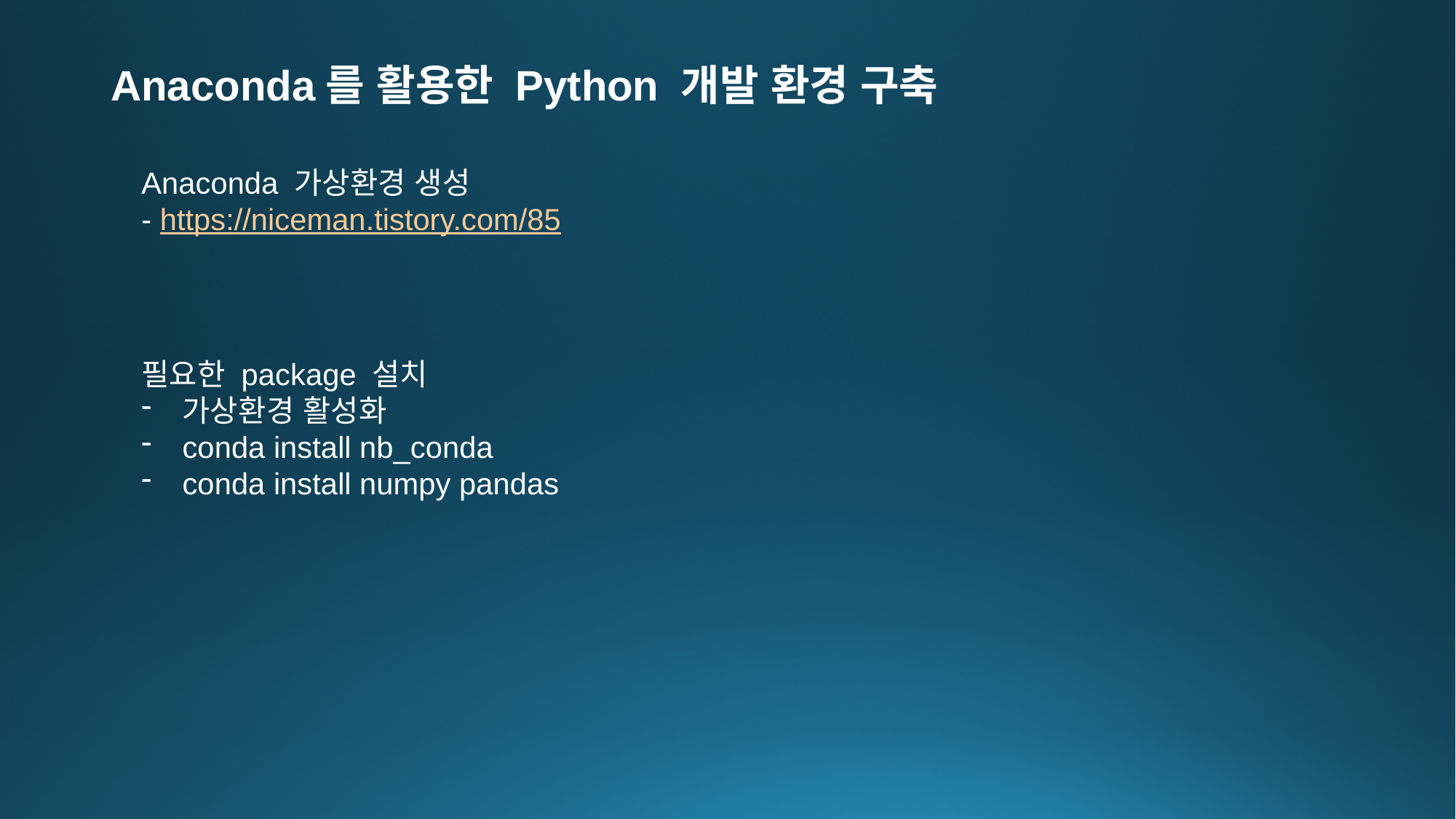

# Anaconda를 활용한 Python 개발 환경 구축
Anaconda 가상환경 생성
- https://niceman.tistory.com/85
필요한 package 설치
가상환경 활성화
conda install nb_conda
conda install numpy pandas